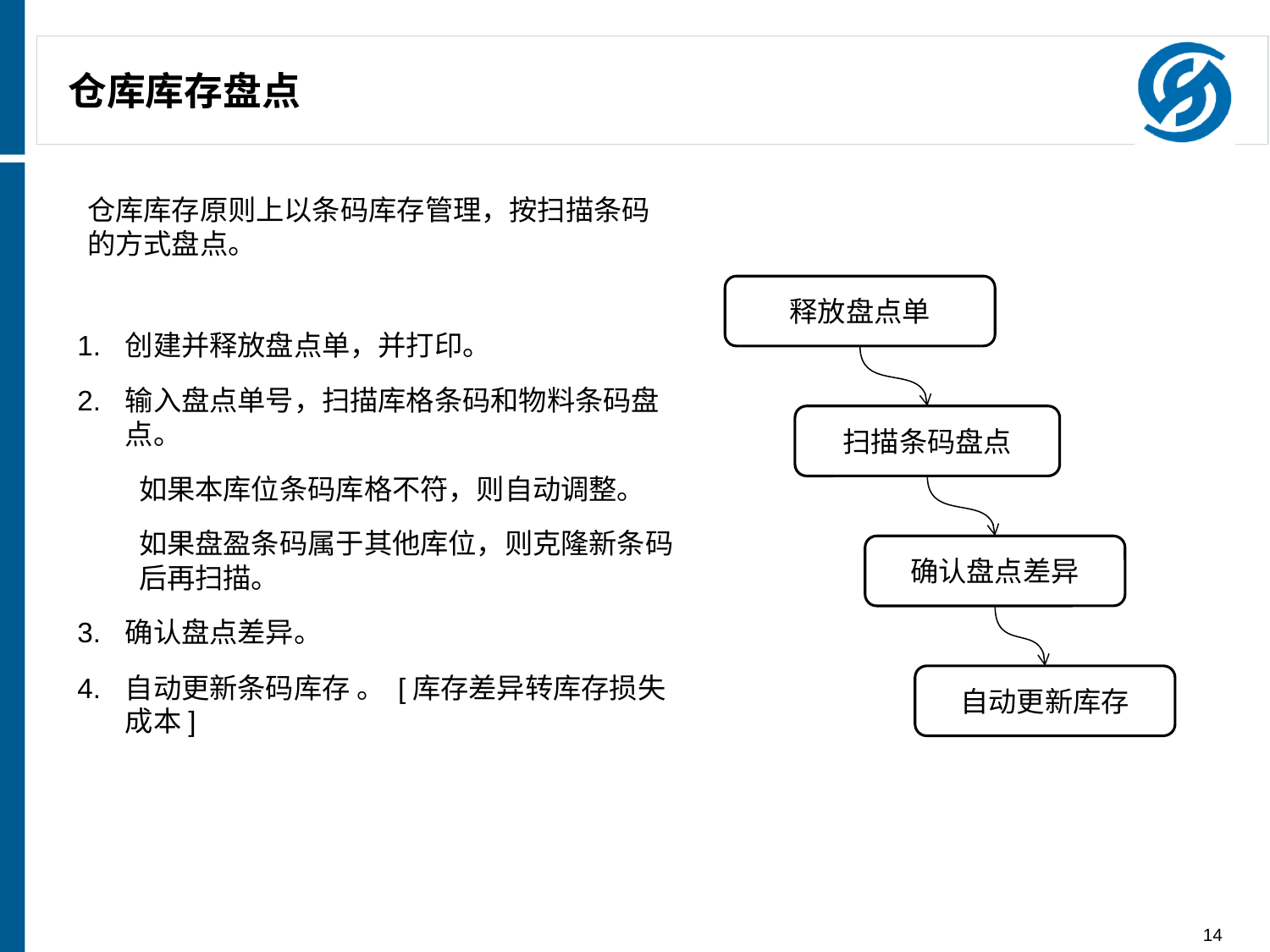

# 仓库库存盘点
仓库库存原则上以条码库存管理，按扫描条码的方式盘点。
释放盘点单
创建并释放盘点单，并打印。
输入盘点单号，扫描库格条码和物料条码盘点。
如果本库位条码库格不符，则自动调整。
如果盘盈条码属于其他库位，则克隆新条码后再扫描。
确认盘点差异。
自动更新条码库存 。 [库存差异转库存损失成本]
扫描条码盘点
确认盘点差异
自动更新库存
14